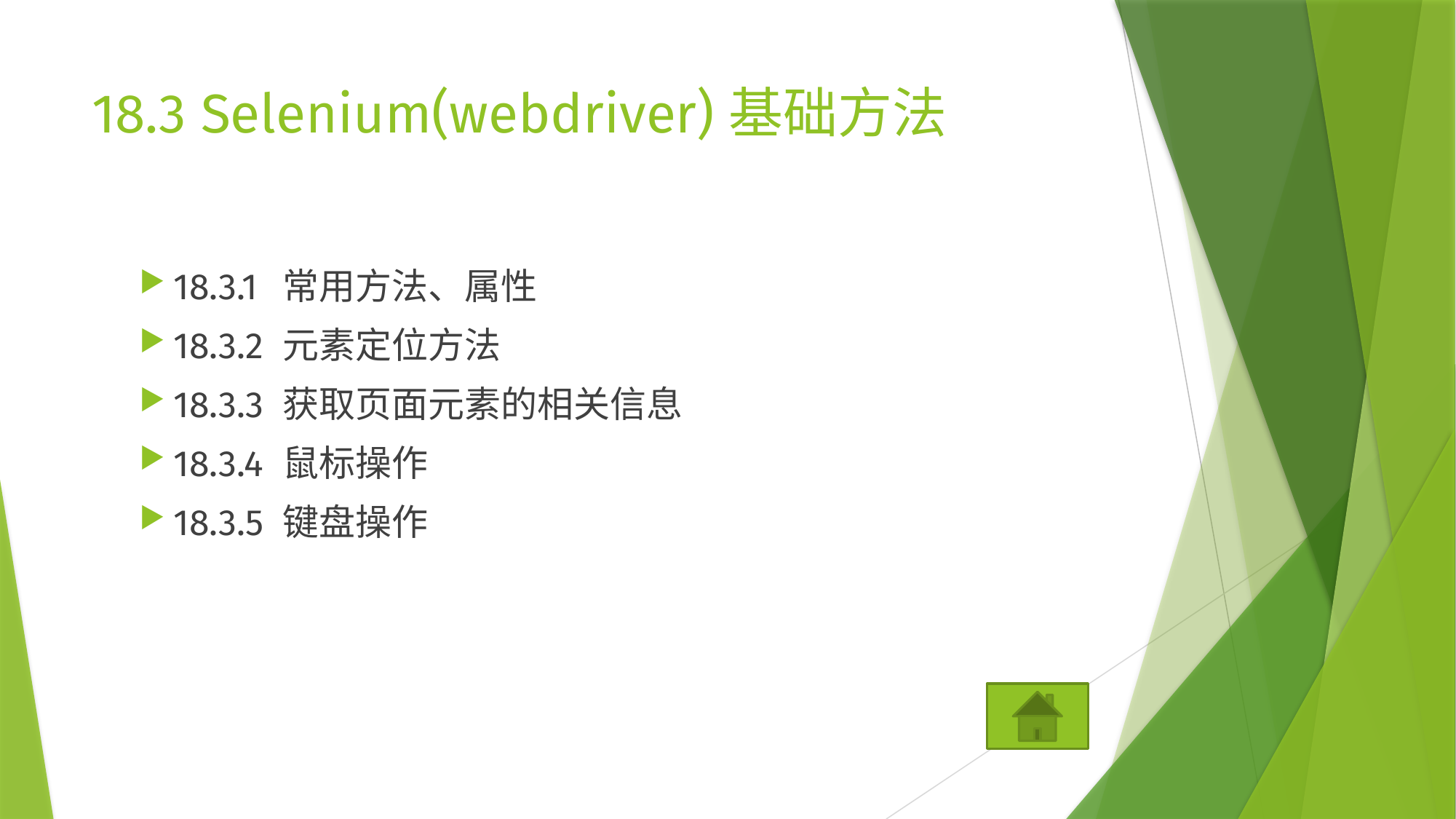

# 18.3	Selenium(webdriver)基础方法
18.3.1	常用方法、属性
18.3.2	元素定位方法
18.3.3	获取页面元素的相关信息
18.3.4	鼠标操作
18.3.5	键盘操作